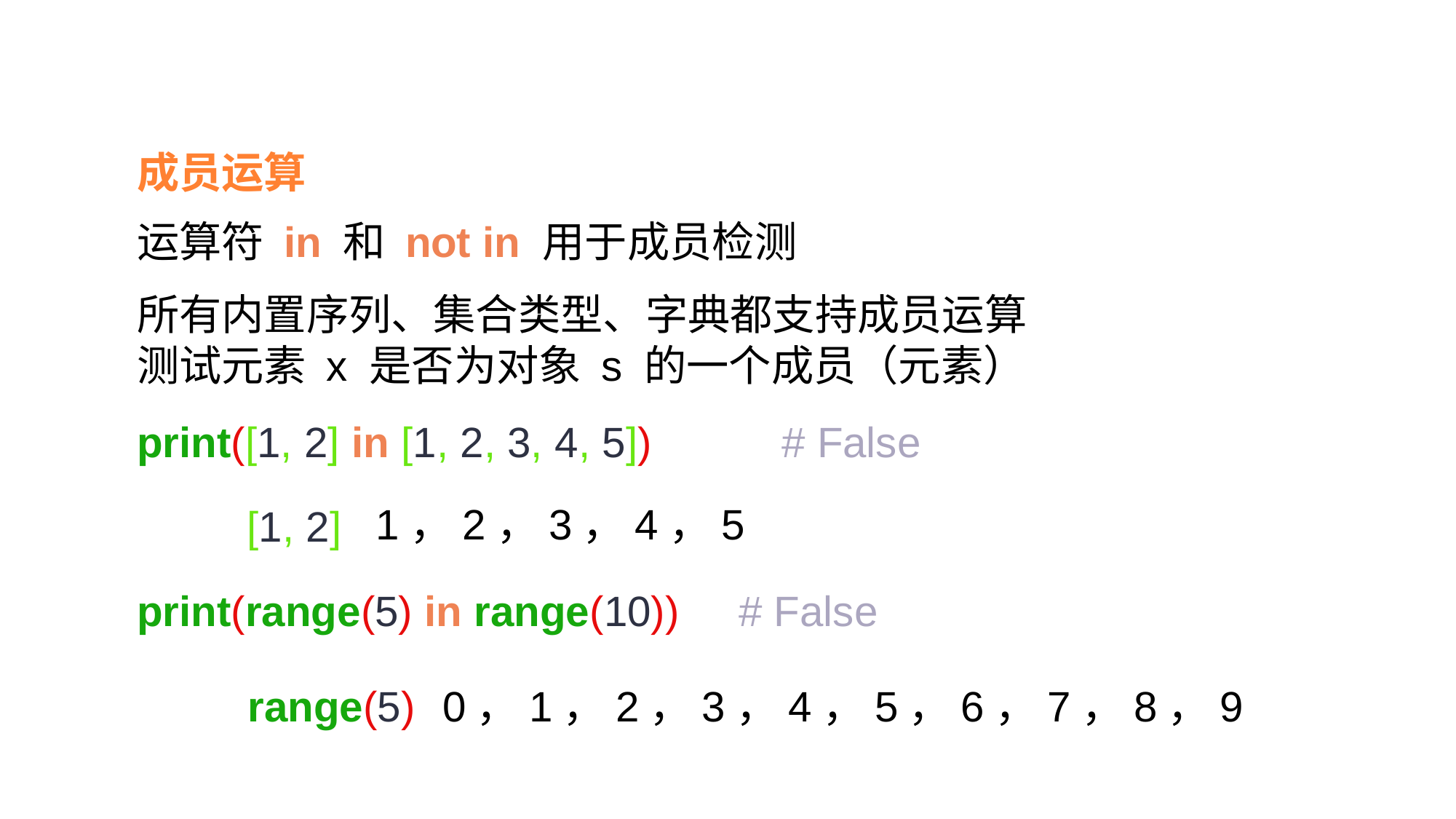

成员运算
运算符 in 和 not in 用于成员检测
所有内置序列、集合类型、字典都支持成员运算
测试元素 x 是否为对象 s 的一个成员（元素）
print([1, 2] in [1, 2, 3, 4, 5])           # False
1，2，3，4，5
[1, 2]
print(range(5) in range(10))     # False
range(5)
0，1，2，3，4，5，6，7，8，9